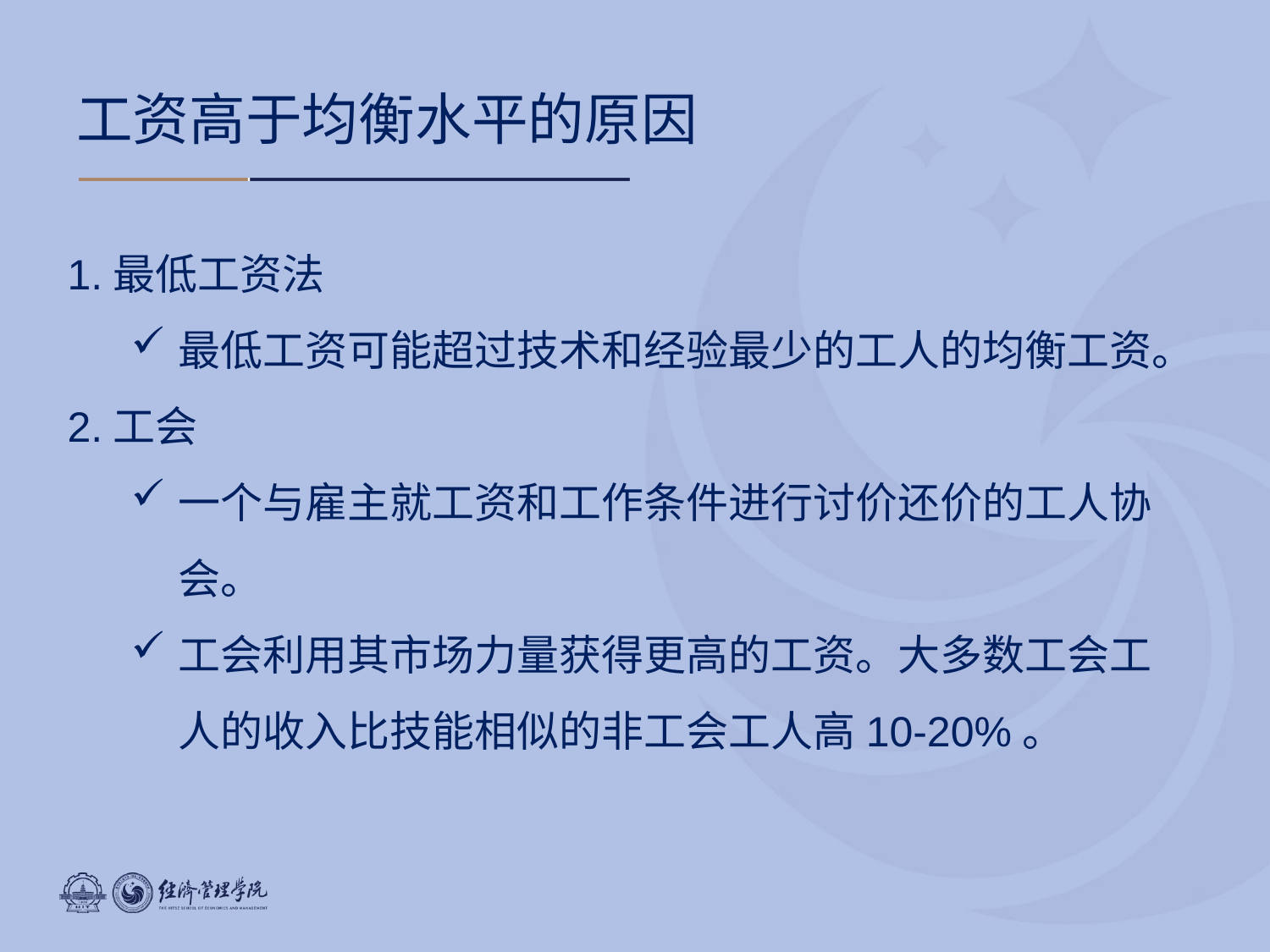

# 工资高于均衡水平的原因
1.最低工资法
最低工资可能超过技术和经验最少的工人的均衡工资。
2.工会
一个与雇主就工资和工作条件进行讨价还价的工人协会。
工会利用其市场力量获得更高的工资。大多数工会工人的收入比技能相似的非工会工人高10-20%。